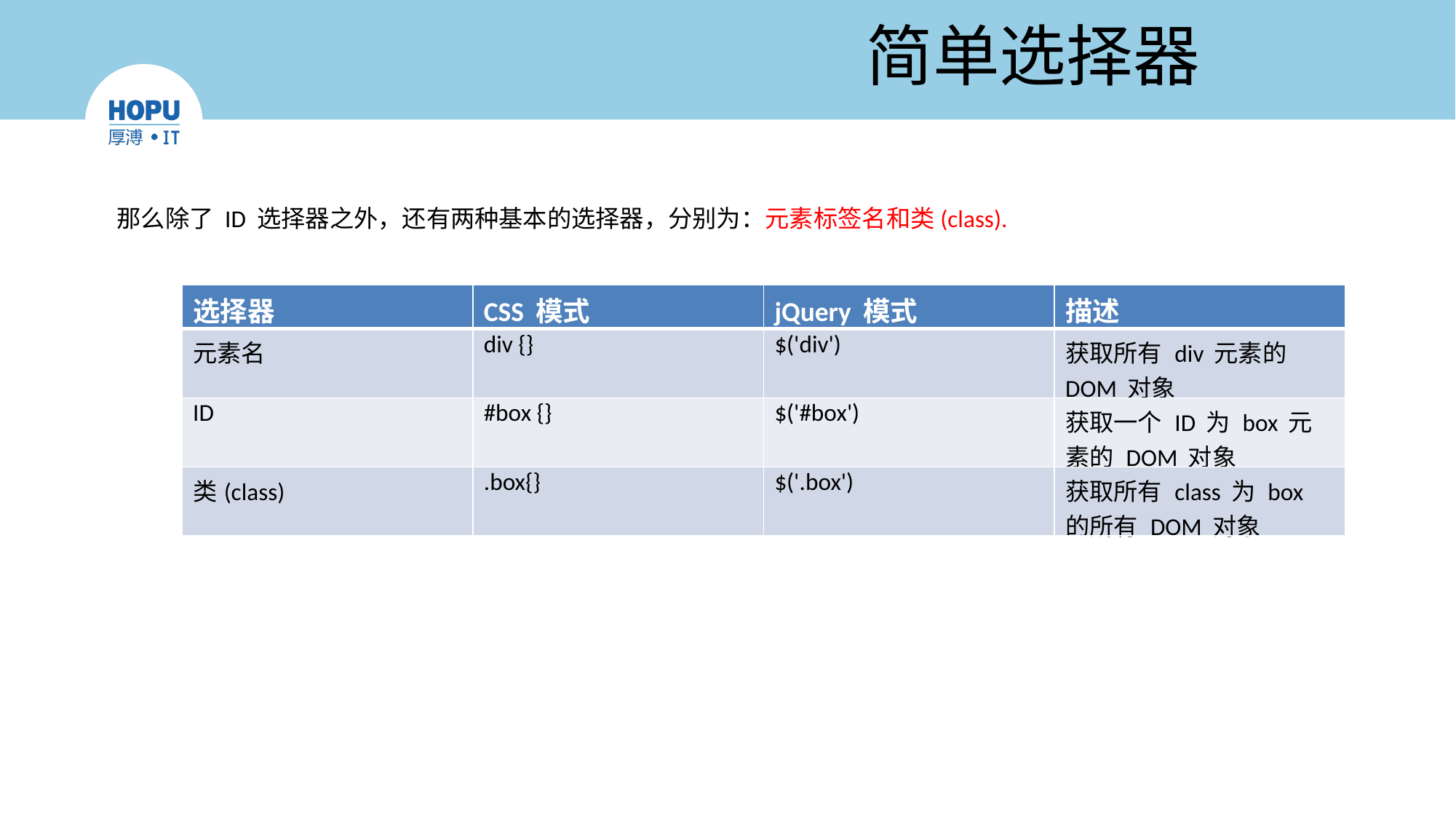

# 简单选择器

那么除了 ID 选择器之外，还有两种基本的选择器，分别为：元素标签名和类(class).
| 选择器 | CSS 模式 | jQuery 模式 | 描述 |
| --- | --- | --- | --- |
| 元素名 | div {} | $('div') | 获取所有 div 元素的 DOM 对象 |
| ID | #box {} | $('#box') | 获取一个 ID 为 box 元素的 DOM 对象 |
| 类(class) | .box{} | $('.box') | 获取所有 class 为 box 的所有 DOM 对象 |